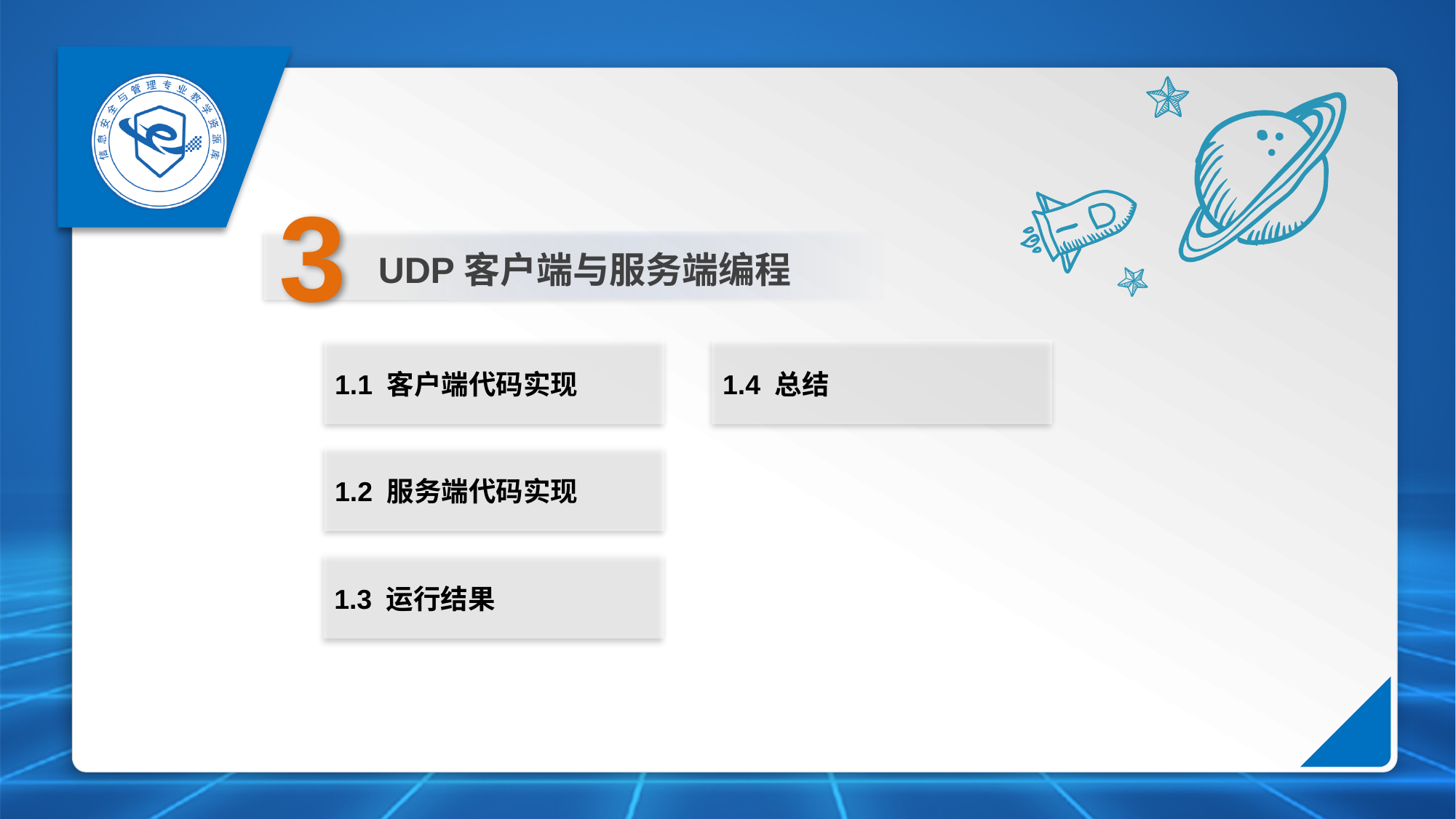

3

UDP客户端与服务端编程

1.1 客户端代码实现
1.4 总结

1.2 服务端代码实现

1.3 运行结果